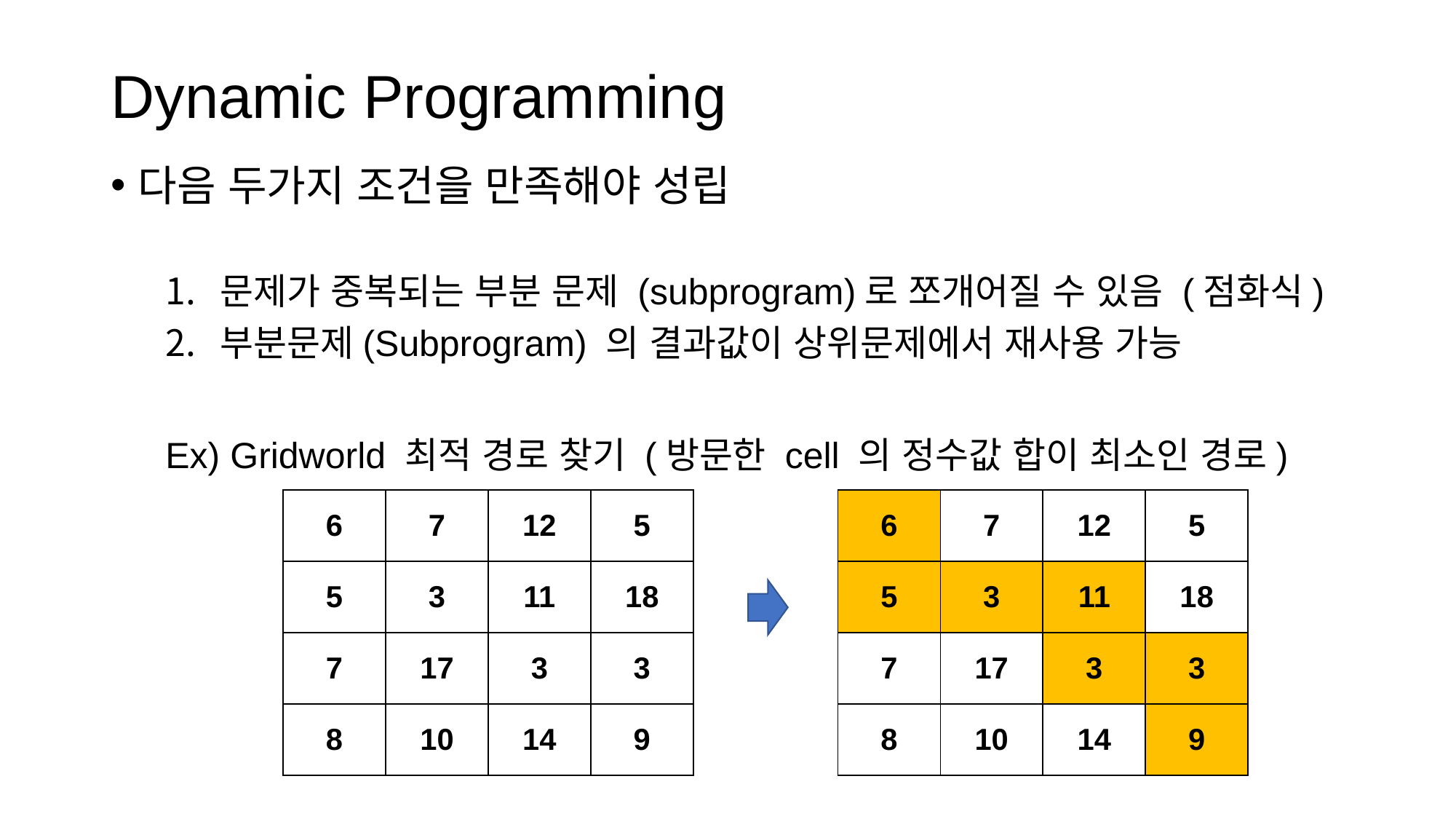

# Dynamic Programming
다음 두가지 조건을 만족해야 성립
문제가 중복되는 부분 문제 (subprogram)로 쪼개어질 수 있음 (점화식)
부분문제(Subprogram) 의 결과값이 상위문제에서 재사용 가능

Ex) Gridworld 최적 경로 찾기 (방문한 cell 의 정수값 합이 최소인 경로)

| 6 | 7 | 12 | 5 |
| --- | --- | --- | --- |
| 5 | 3 | 11 | 18 |
| 7 | 17 | 3 | 3 |
| 8 | 10 | 14 | 9 |
| 6 | 7 | 12 | 5 |
| --- | --- | --- | --- |
| 5 | 3 | 11 | 18 |
| 7 | 17 | 3 | 3 |
| 8 | 10 | 14 | 9 |